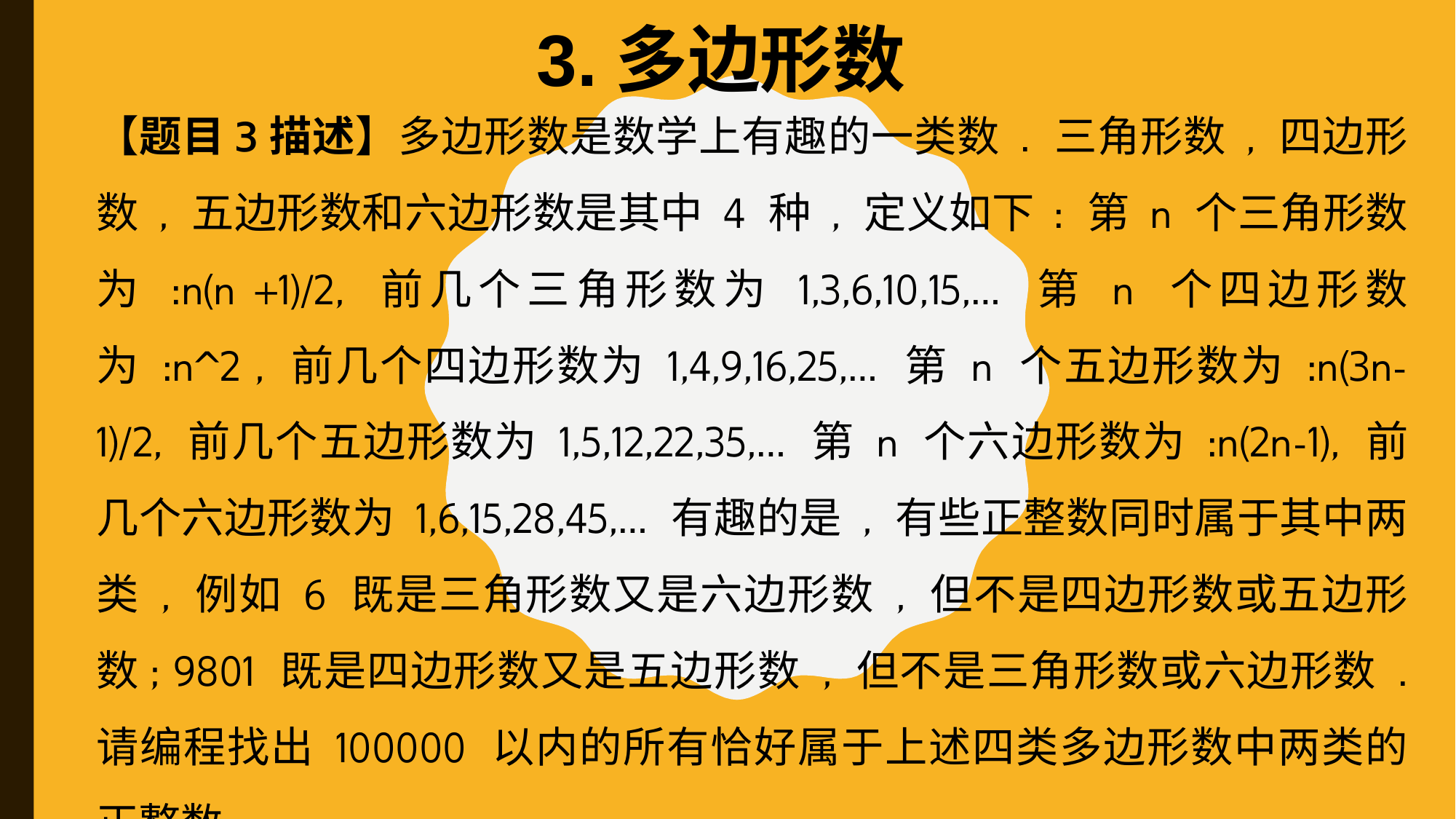

3.多边形数
【题目3描述】多边形数是数学上有趣的一类数 . 三⻆形数 , 四边形数 , 五边形数和六边形数是其中 4 种 , 定义如下 : 第 n 个三⻆形数为 :n(n +1)/2, 前几个三⻆形数为 1,3,6,10,15,… 第 n 个四边形数为 :n^2 , 前几个四边形数为 1,4,9,16,25,… 第 n 个五边形数为 :n(3n-1)/2, 前几个五边形数为 1,5,12,22,35,… 第 n 个六边形数为 :n(2n-1), 前几个六边形数为 1,6,15,28,45,… 有趣的是 , 有些正整数同时属于其中两类 , 例如 6 既是三⻆形数又是六边形数 , 但不是四边形数或五边形数; 9801 既是四边形数又是五边形数 , 但不是三⻆形数或六边形数 . 请编程找出 100000 以内的所有恰好属于上述四类多边形数中两类的正整数 .